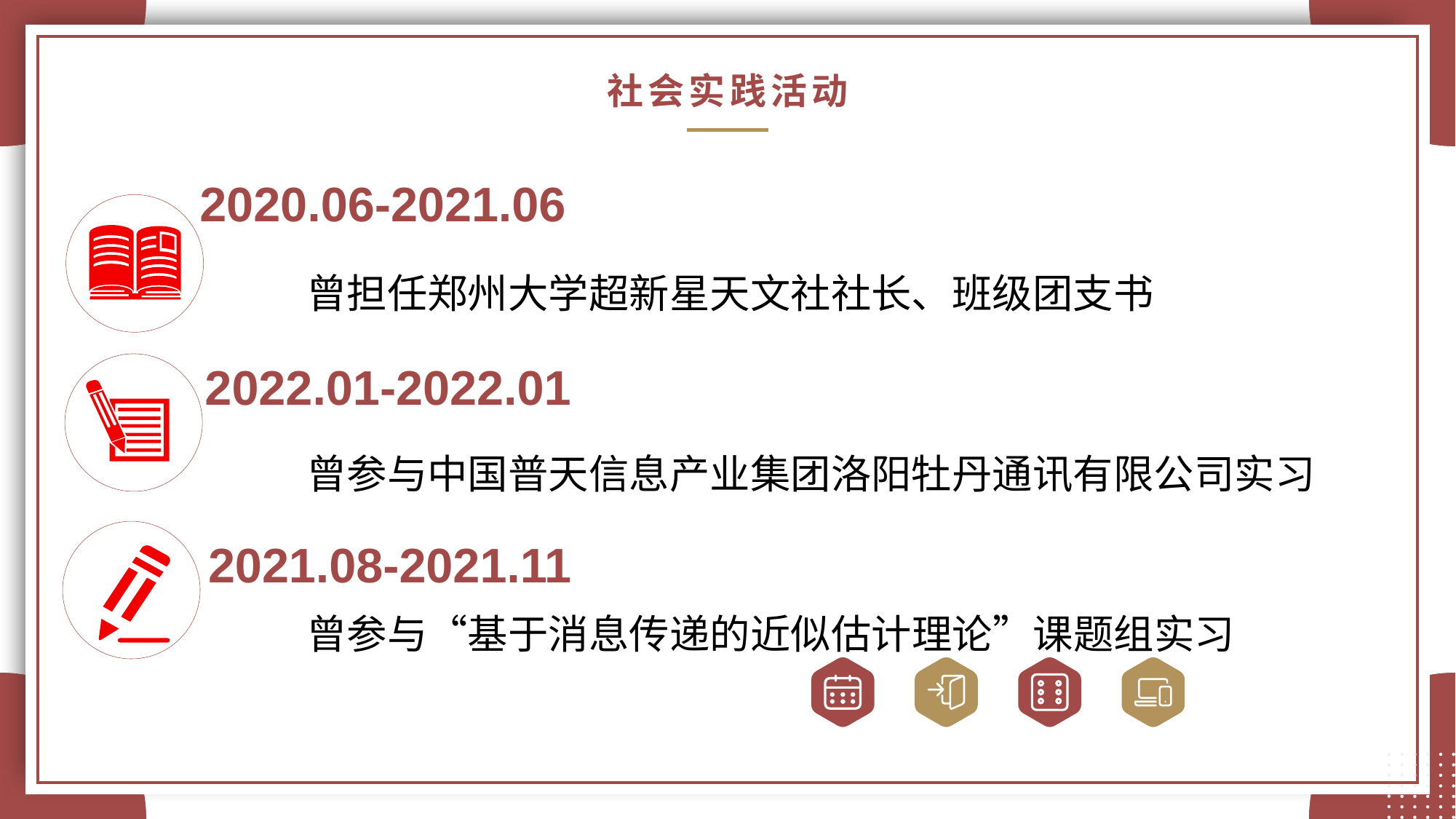

# 社会实践活动
2020.06-2021.06

曾担任郑州大学超新星天文社社长、班级团支书
2022.01-2022.01

曾参与中国普天信息产业集团洛阳牡丹通讯有限公司实习

2021.08-2021.11

曾参与“基于消息传递的近似估计理论”课题组实习